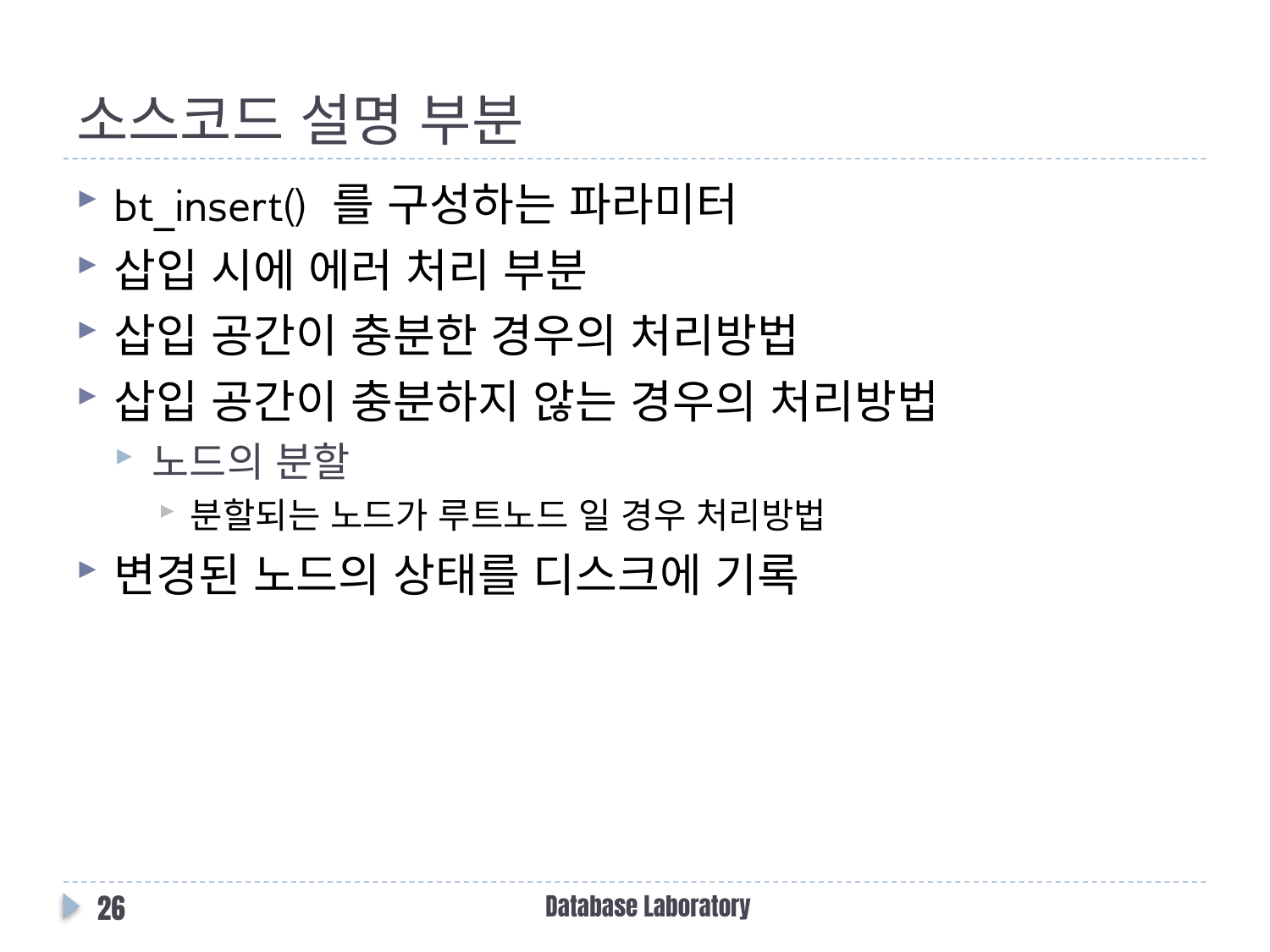

# 소스코드 설명 부분
bt_insert() 를 구성하는 파라미터
삽입 시에 에러 처리 부분
삽입 공간이 충분한 경우의 처리방법
삽입 공간이 충분하지 않는 경우의 처리방법
노드의 분할
분할되는 노드가 루트노드 일 경우 처리방법
변경된 노드의 상태를 디스크에 기록